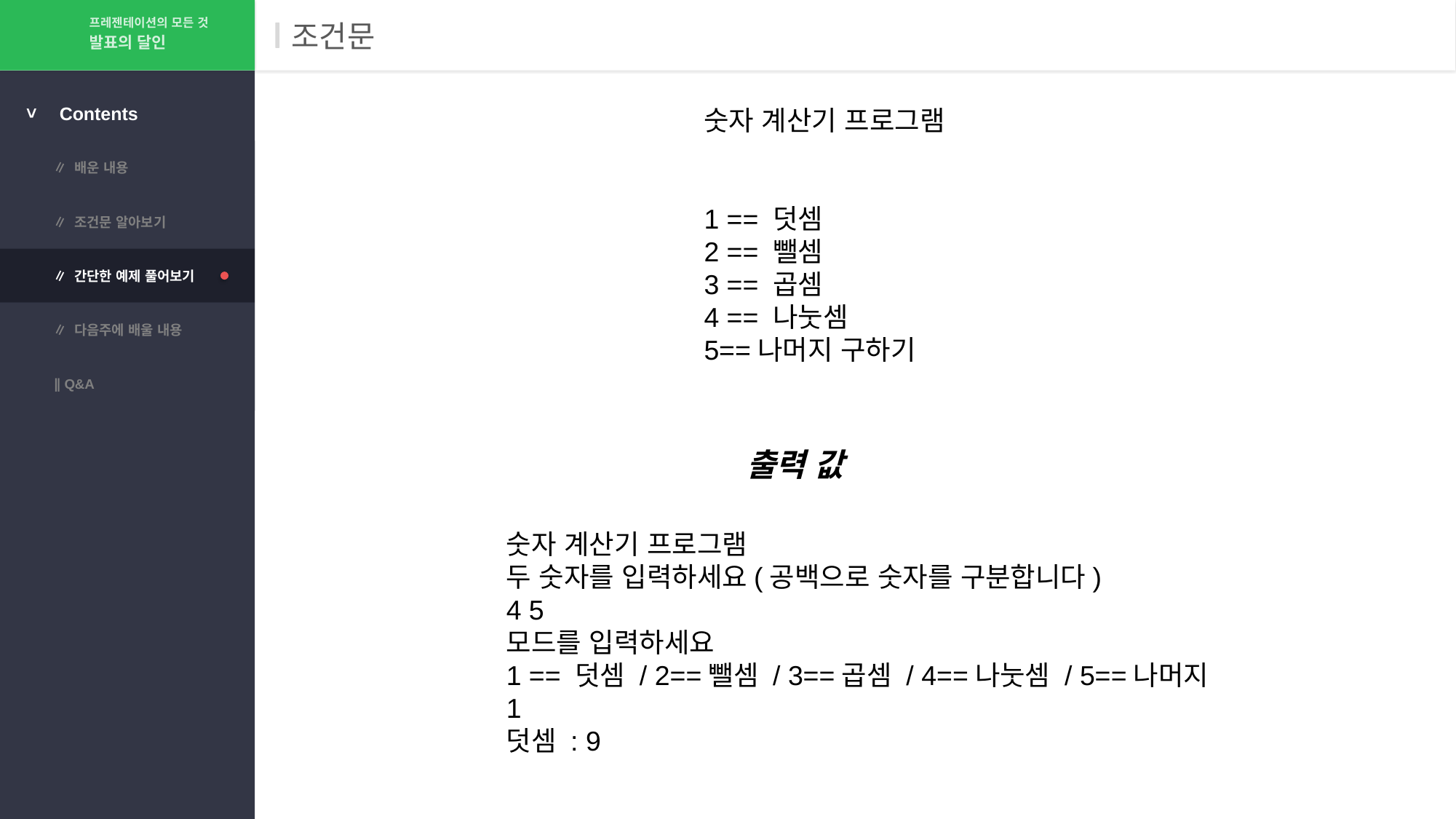

프레젠테이션의 모든 것
# 조건문
발표의 달인
>
Contents
숫자 계산기 프로그램

1 == 덧셈
2 == 뺄셈
3 == 곱셈
4 == 나눗셈
5==나머지 구하기

∥ 배운 내용
∥ 조건문 알아보기
∥ 간단한 예제 풀어보기

∥ 다음주에 배울 내용
∥ Q&A
출력 값
숫자 계산기 프로그램
두 숫자를 입력하세요(공백으로 숫자를 구분합니다)
4 5
모드를 입력하세요
1 == 덧셈 / 2==뺄셈 / 3==곱셈 / 4==나눗셈 / 5==나머지
1
덧셈 : 9